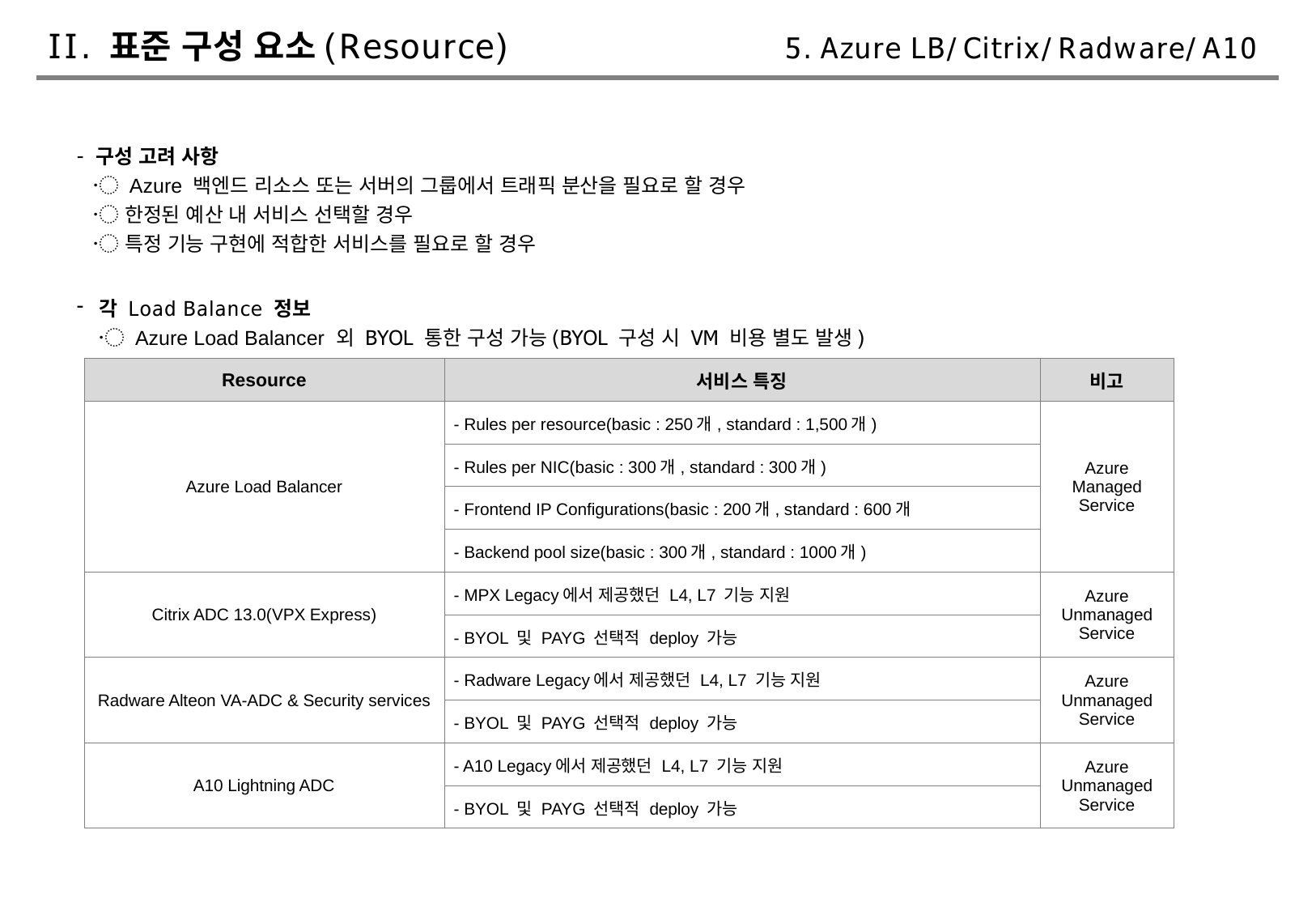

# II. 표준 구성 요소(Resource)
5. Azure LB/Citrix/Radware/A10
- 구성 고려 사항
   〮 Azure 백엔드 리소스 또는 서버의 그룹에서 트래픽 분산을 필요로 할 경우
   〮 한정된 예산 내 서비스 선택할 경우
   〮 특정 기능 구현에 적합한 서비스를 필요로 할 경우
각 Load Balance 정보
〮 Azure Load Balancer 외 BYOL 통한 구성 가능(BYOL 구성 시 VM 비용 별도 발생)
| Resource | 서비스 특징 | 비고 |
| --- | --- | --- |
| Azure Load Balancer | - Rules per resource(basic : 250개, standard : 1,500개) | Azure Managed Service |
|  | - Rules per NIC(basic : 300개, standard : 300개) |  |
|  | - Frontend IP Configurations(basic : 200개, standard : 600개 |  |
|  | - Backend pool size(basic : 300개, standard : 1000개) |  |
| Citrix ADC 13.0(VPX Express) | - MPX Legacy에서 제공했던 L4, L7 기능 지원 | Azure Unmanaged Service |
|  | - BYOL 및 PAYG 선택적 deploy 가능 |  |
| Radware Alteon VA-ADC & Security services | - Radware Legacy에서 제공했던 L4, L7 기능 지원 | Azure Unmanaged Service |
|  | - BYOL 및 PAYG 선택적 deploy 가능 |  |
| A10 Lightning ADC | - A10 Legacy에서 제공했던 L4, L7 기능 지원 | Azure Unmanaged Service |
|  | - BYOL 및 PAYG 선택적 deploy 가능 |  |